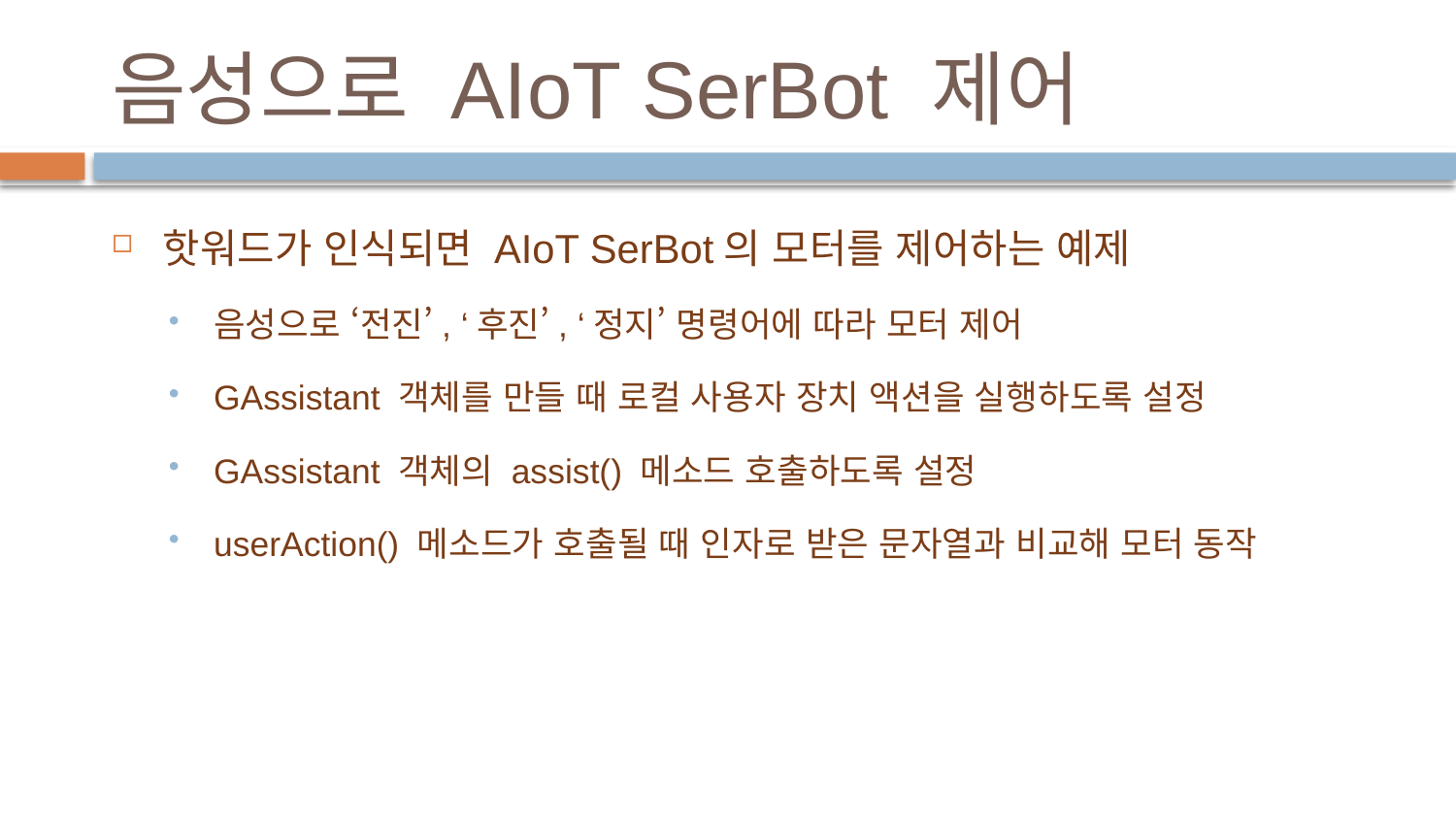

# 음성으로 AIoT SerBot 제어
핫워드가 인식되면 AIoT SerBot의 모터를 제어하는 예제
음성으로 ‘전진’, ‘후진’, ‘정지’ 명령어에 따라 모터 제어
GAssistant 객체를 만들 때 로컬 사용자 장치 액션을 실행하도록 설정
GAssistant 객체의 assist() 메소드 호출하도록 설정
userAction() 메소드가 호출될 때 인자로 받은 문자열과 비교해 모터 동작